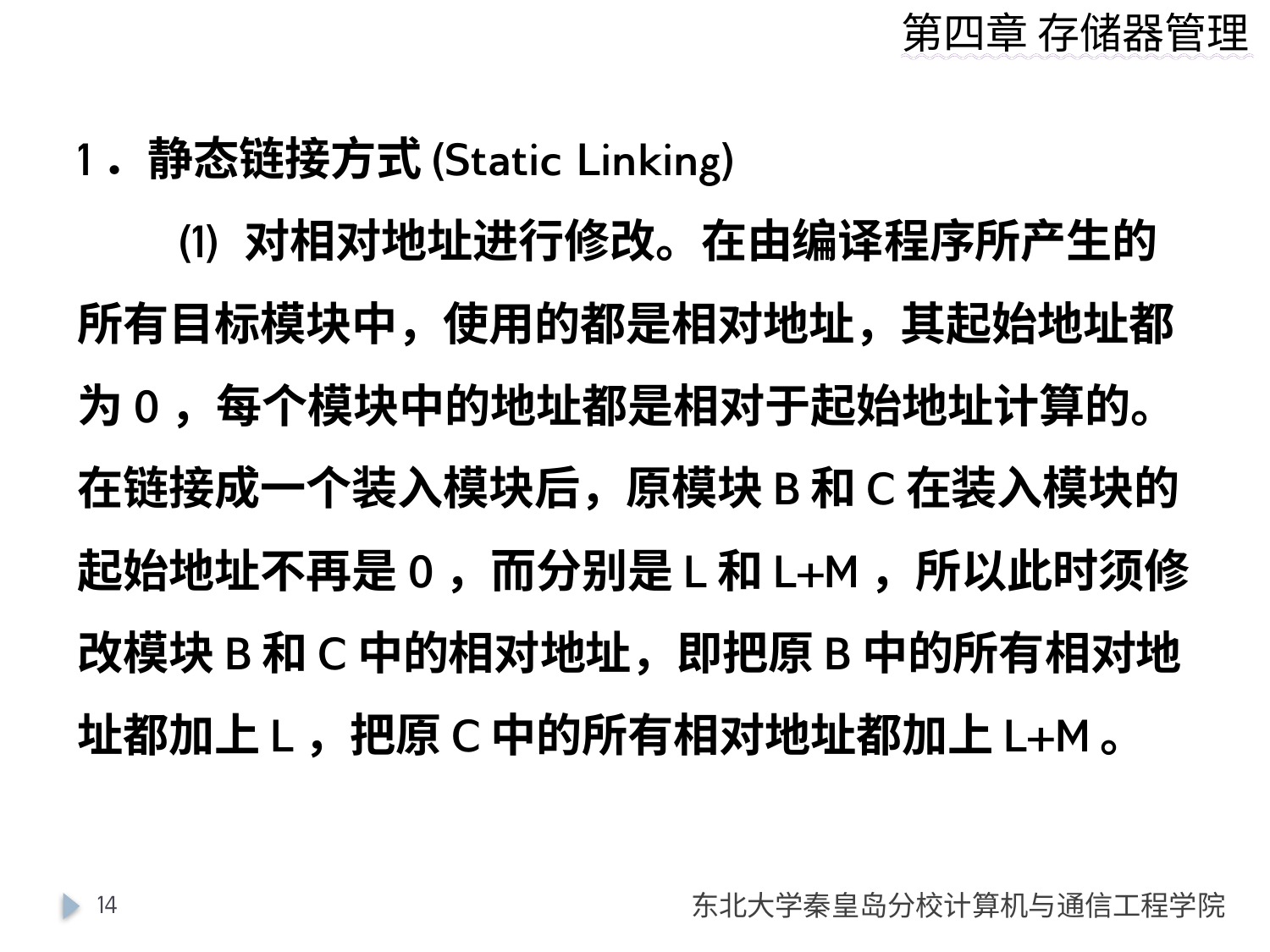

1．静态链接方式(Static Linking)
　　(1) 对相对地址进行修改。在由编译程序所产生的所有目标模块中，使用的都是相对地址，其起始地址都为0，每个模块中的地址都是相对于起始地址计算的。在链接成一个装入模块后，原模块B和C在装入模块的起始地址不再是0，而分别是L和L+M，所以此时须修改模块B和C中的相对地址，即把原B中的所有相对地址都加上L，把原C中的所有相对地址都加上L+M。

14